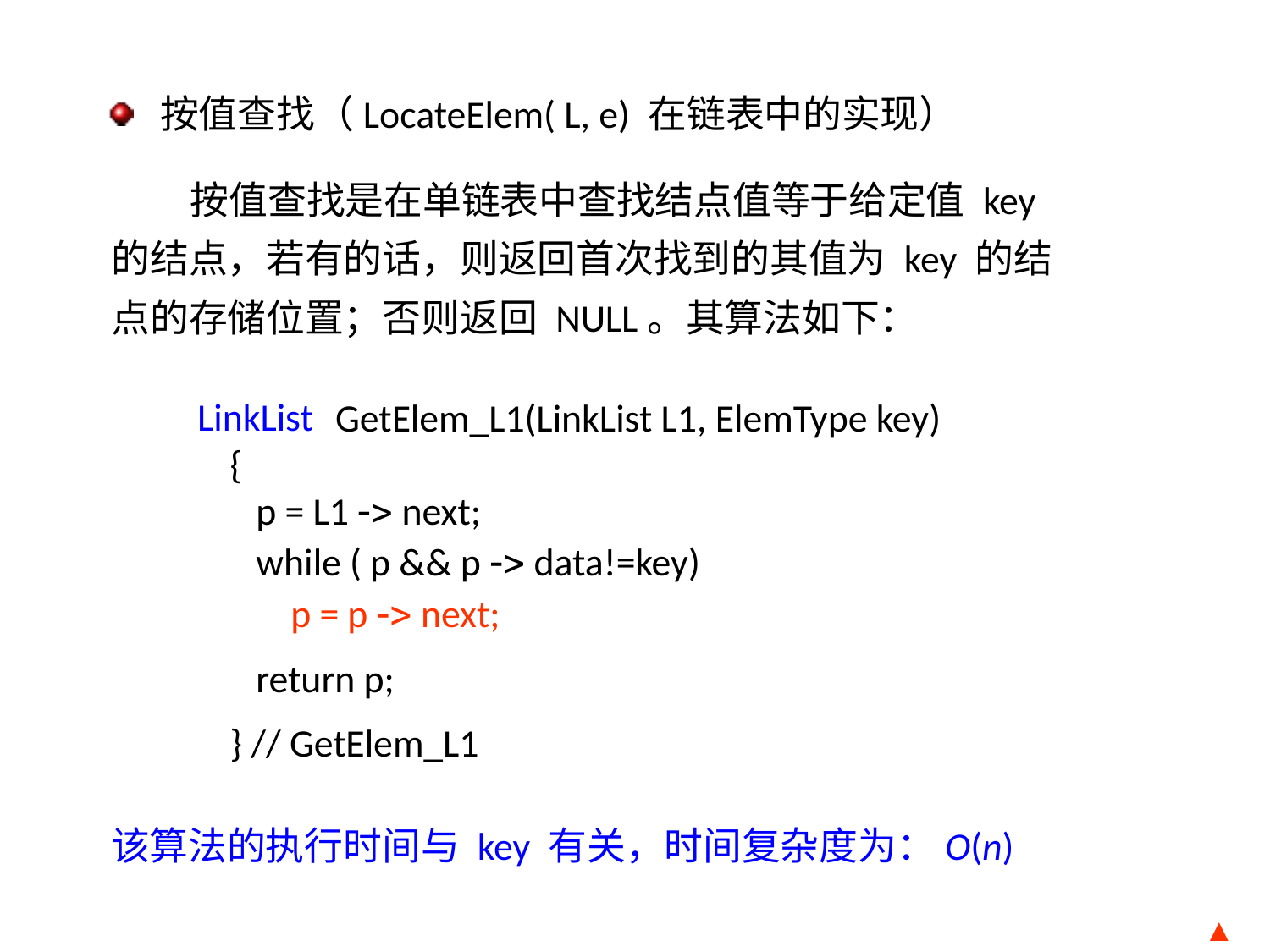

按值查找（LocateElem( L, e) 在链表中的实现）
        按值查找是在单链表中查找结点值等于给定值 key
的结点，若有的话，则返回首次找到的其值为 key 的结
点的存储位置；否则返回 NULL。其算法如下：
LinkList
Status GetElem_L1(LinkList L1, ElemType key)
{
   p = L1 −> next;
   while ( p && p −> data!=key)
       p = p −> next;
   return p;
} // GetElem_L1
该算法的执行时间与 key 有关，时间复杂度为：O(n)
▲